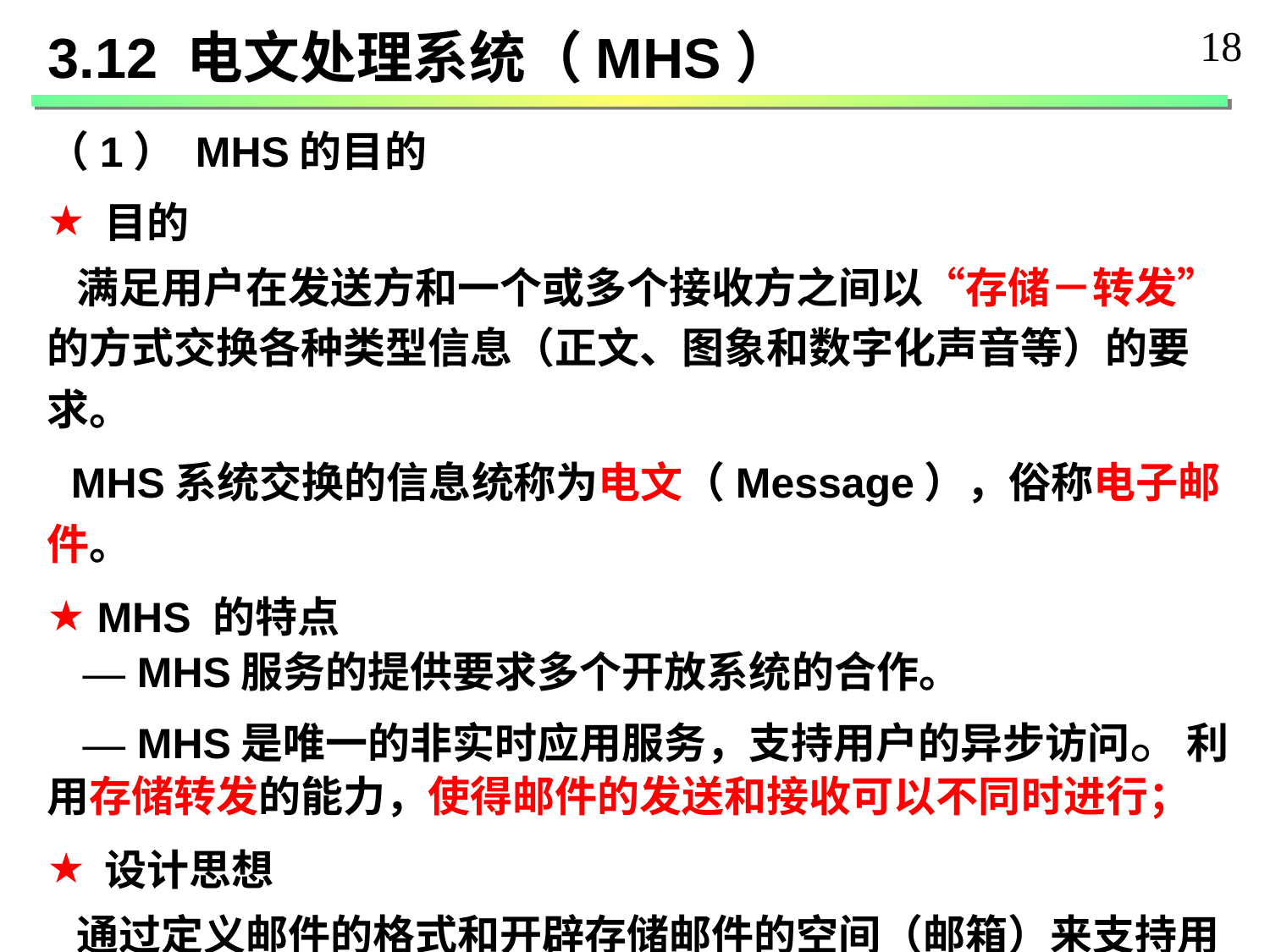

18
3.12 电文处理系统（MHS）

（1） MHS的目的
 目的
  满足用户在发送方和一个或多个接收方之间以“存储－转发”的方式交换各种类型信息（正文、图象和数字化声音等）的要求。
  MHS系统交换的信息统称为电文（Message），俗称电子邮件。
 MHS 的特点
   — MHS服务的提供要求多个开放系统的合作。
   — MHS是唯一的非实时应用服务，支持用户的异步访问。利用存储转发的能力，使得邮件的发送和接收可以不同时进行；
 设计思想
  通过定义邮件的格式和开辟存储邮件的空间（邮箱）来支持用户的异步访问；